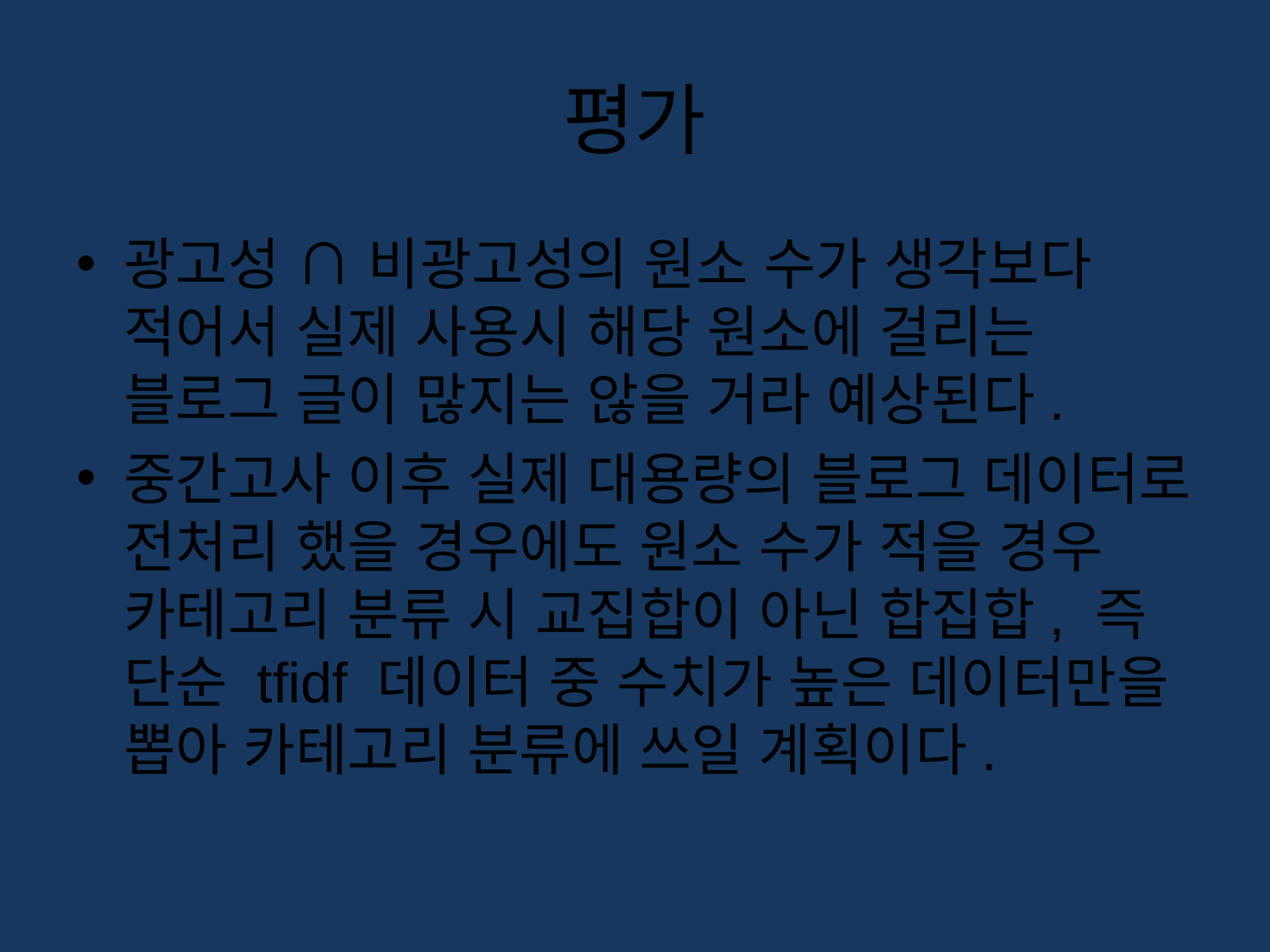

# 평가
광고성 ∩ 비광고성의 원소 수가 생각보다 적어서 실제 사용시 해당 원소에 걸리는 블로그 글이 많지는 않을 거라 예상된다.
중간고사 이후 실제 대용량의 블로그 데이터로 전처리 했을 경우에도 원소 수가 적을 경우 카테고리 분류 시 교집합이 아닌 합집합, 즉 단순 tfidf 데이터 중 수치가 높은 데이터만을 뽑아 카테고리 분류에 쓰일 계획이다.